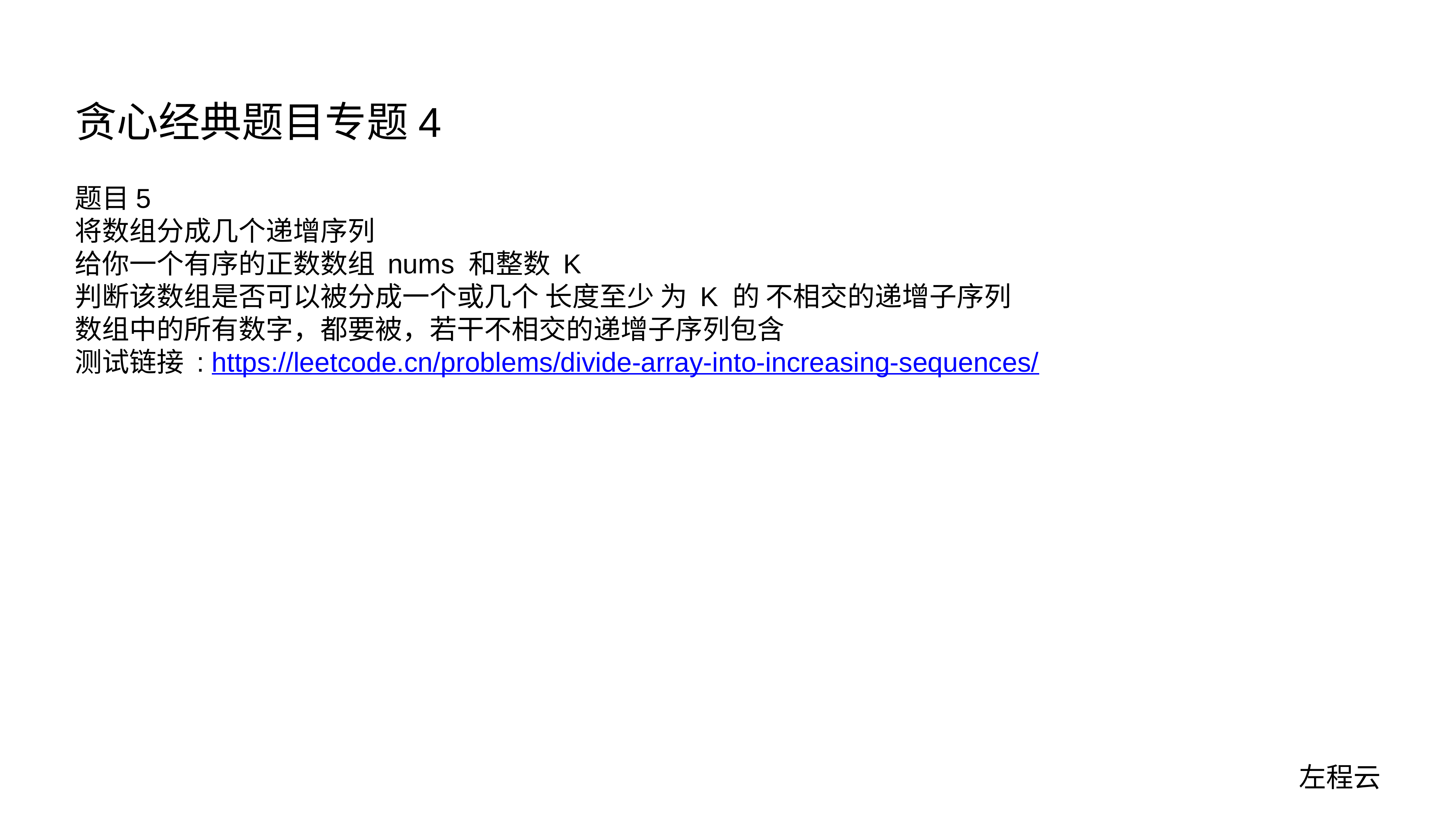

# 贪心经典题目专题4
题目5
将数组分成几个递增序列
给你一个有序的正数数组 nums 和整数 K
判断该数组是否可以被分成一个或几个 长度至少 为 K 的 不相交的递增子序列
数组中的所有数字，都要被，若干不相交的递增子序列包含
测试链接 : https://leetcode.cn/problems/divide-array-into-increasing-sequences/
左程云